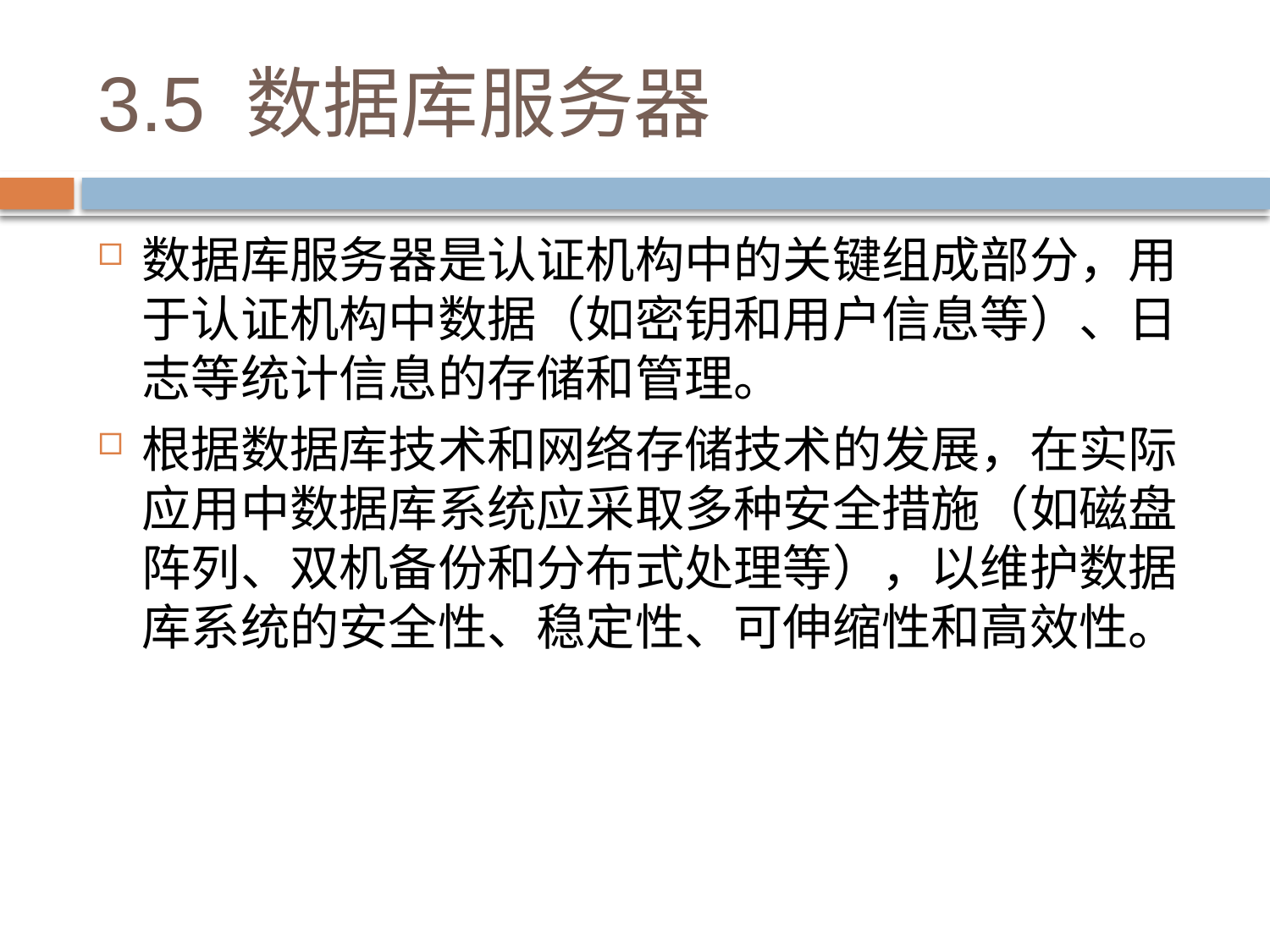

# 3.5 数据库服务器
数据库服务器是认证机构中的关键组成部分，用于认证机构中数据（如密钥和用户信息等）、日志等统计信息的存储和管理。
根据数据库技术和网络存储技术的发展，在实际应用中数据库系统应采取多种安全措施（如磁盘阵列、双机备份和分布式处理等），以维护数据库系统的安全性、稳定性、可伸缩性和高效性。